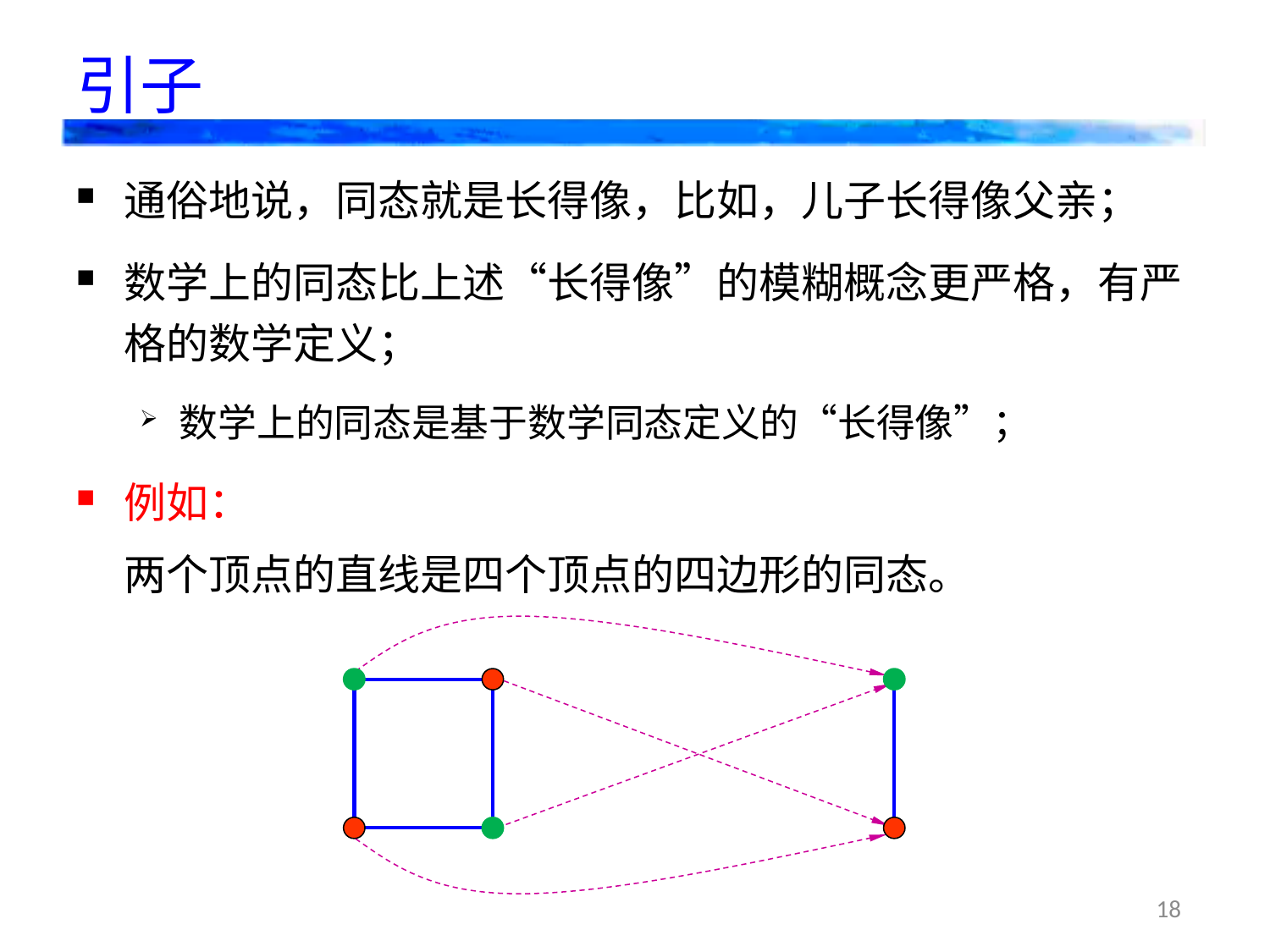

# 引子
通俗地说，同态就是长得像，比如，儿子长得像父亲；
数学上的同态比上述“长得像”的模糊概念更严格，有严格的数学定义；
数学上的同态是基于数学同态定义的“长得像”；
例如：
两个顶点的直线是四个顶点的四边形的同态。

18